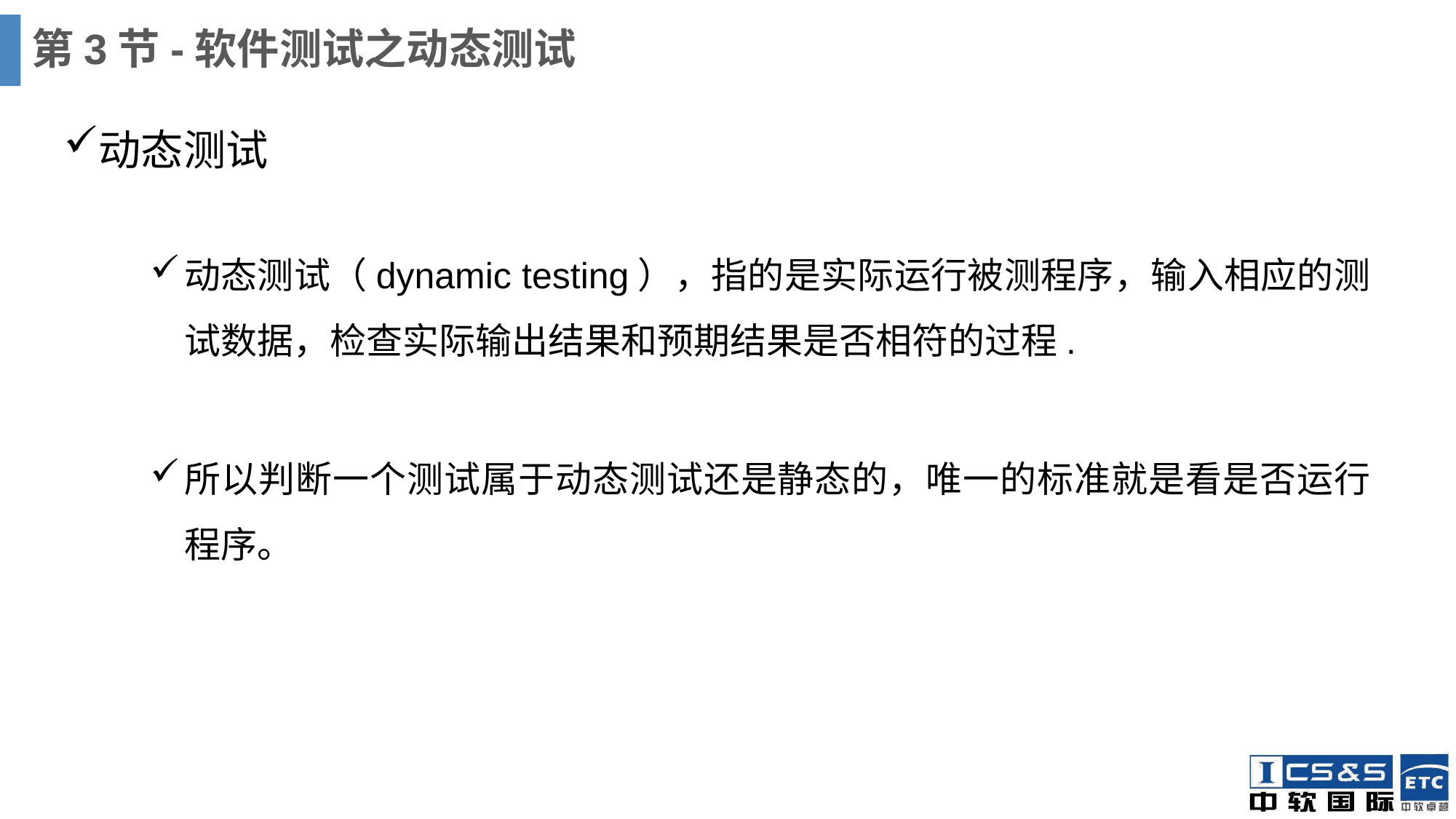

# 第3节-软件测试之动态测试
动态测试
动态测试（dynamic testing），指的是实际运行被测程序，输入相应的测试数据，检查实际输出结果和预期结果是否相符的过程.

所以判断一个测试属于动态测试还是静态的，唯一的标准就是看是否运行程序。